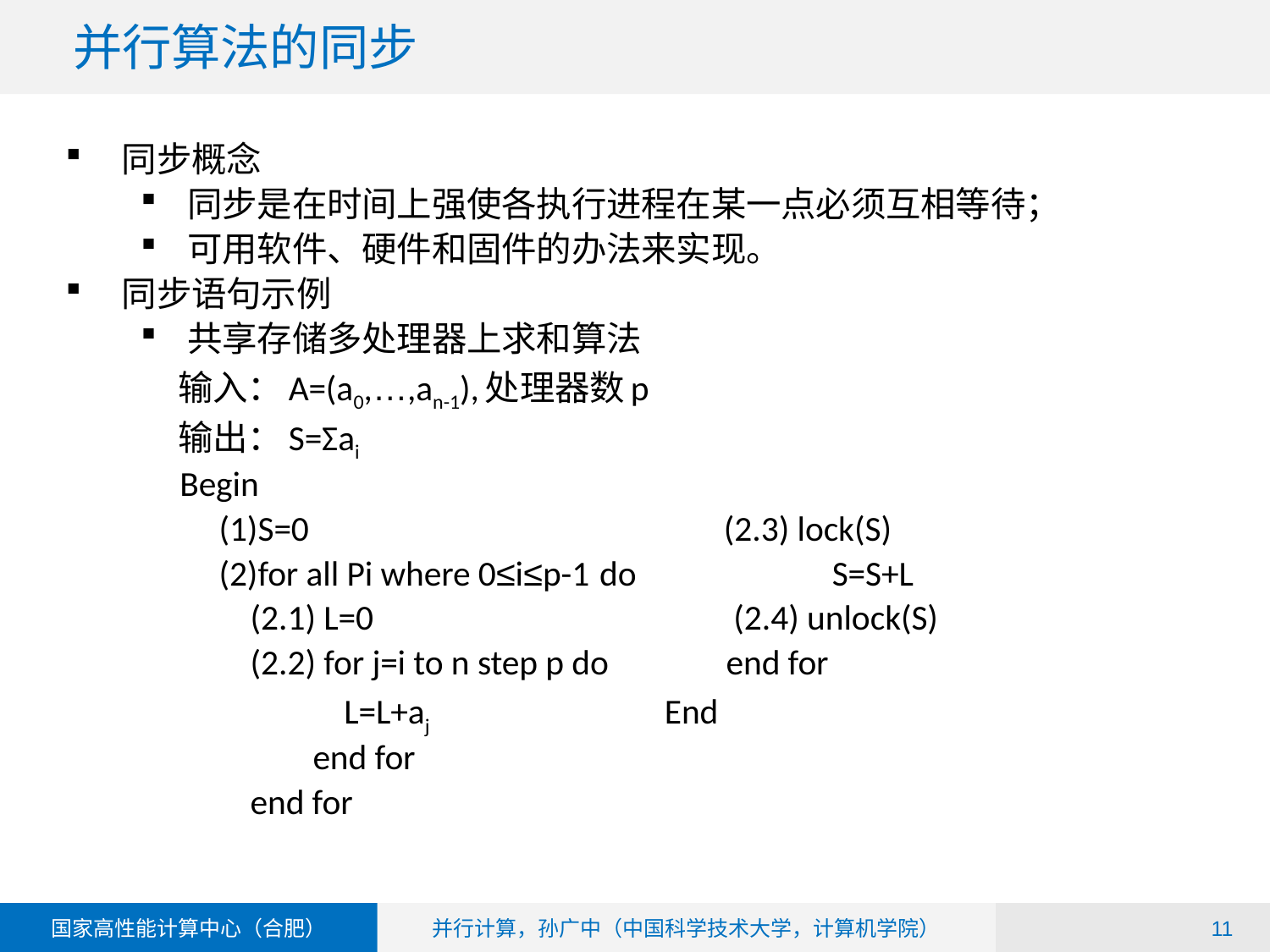

# 并行算法的同步
同步概念
同步是在时间上强使各执行进程在某一点必须互相等待；
可用软件、硬件和固件的办法来实现。
同步语句示例
共享存储多处理器上求和算法
    输入：A=(a0,…,an-1),处理器数p
    输出：S=Σai
     Begin
          (1)S=0                                                     (2.3) lock(S)
          (2)for all Pi where 0≤i≤p-1 do                         S=S+L
              (2.1) L=0                                              (2.4) unlock(S)
              (2.2) for j=i to n step p do               end for
                          L=L+aj                              End
                      end for
              end for

11